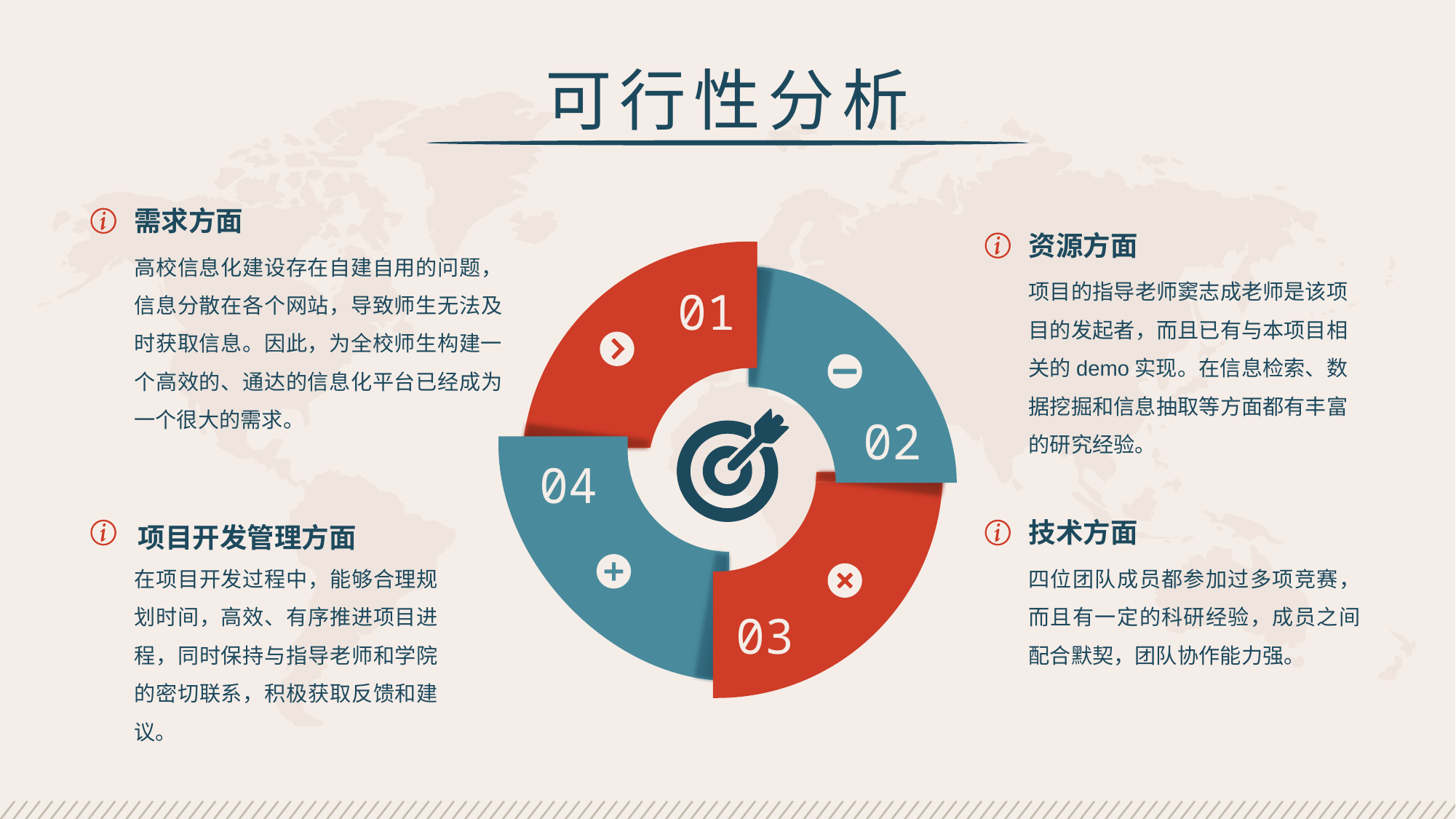

可行性分析

需求方面

高校信息化建设存在自建自用的问题，信息分散在各个网站，导致师生无法及时获取信息。因此，为全校师生构建一个高效的、通达的信息化平台已经成为一个很大的需求。
资源方面

项目的指导老师窦志成老师是该项目的发起者，而且已有与本项目相关的demo实现。在信息检索、数据挖掘和信息抽取等方面都有丰富的研究经验。

01

02

04

03

在项目开发过程中，能够合理规划时间，高效、有序推进项目进程，同时保持与指导老师和学院的密切联系，积极获取反馈和建议。
技术方面

四位团队成员都参加过多项竞赛，而且有一定的科研经验，成员之间配合默契，团队协作能力强。
项目开发管理方面